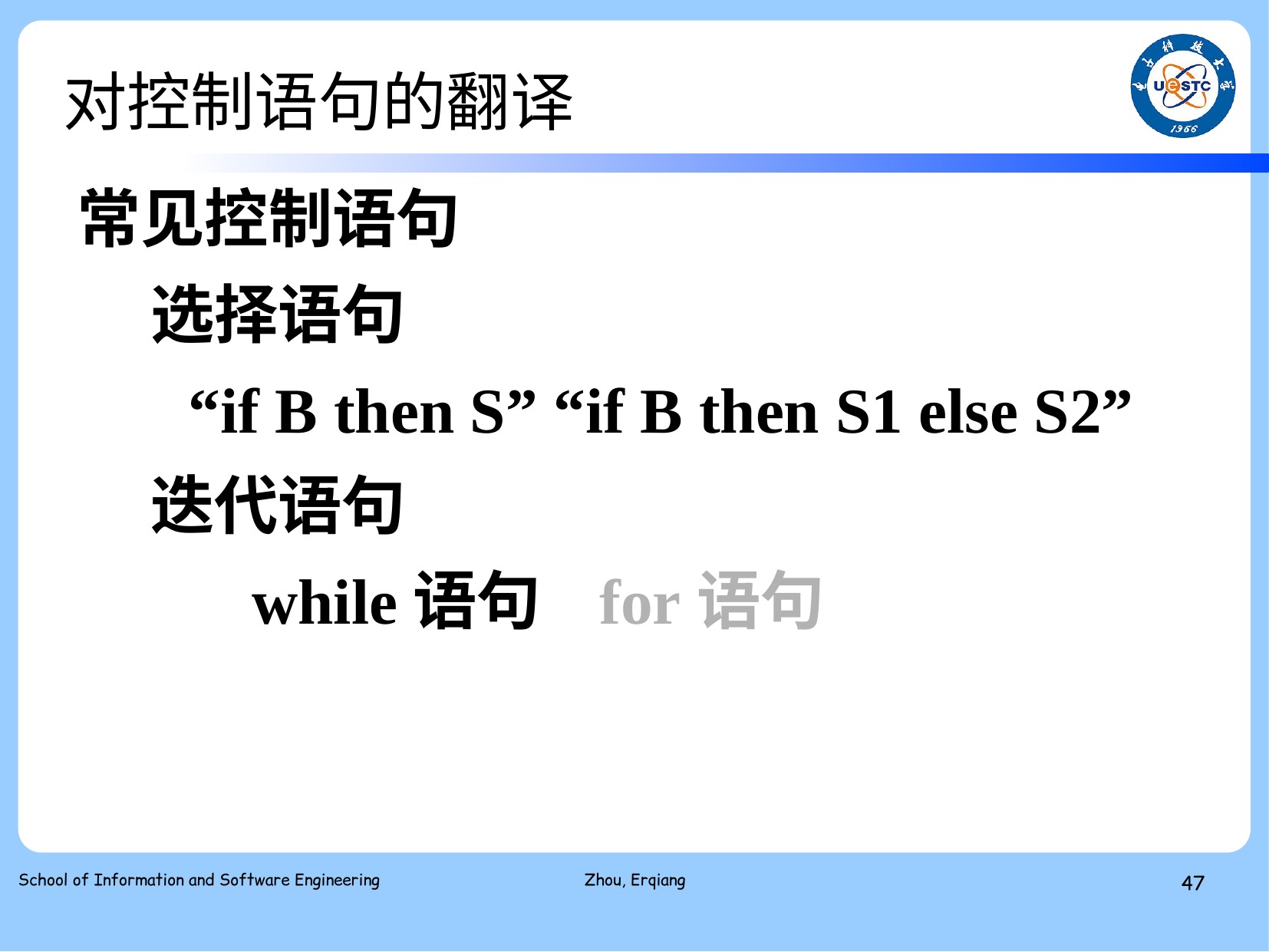

# 对控制语句的翻译
常见控制语句
    选择语句
       “if B then S” “if B then S1 else S2”
    迭代语句
           while语句   for语句

School of Information and Software Engineering
Zhou, Erqiang
47